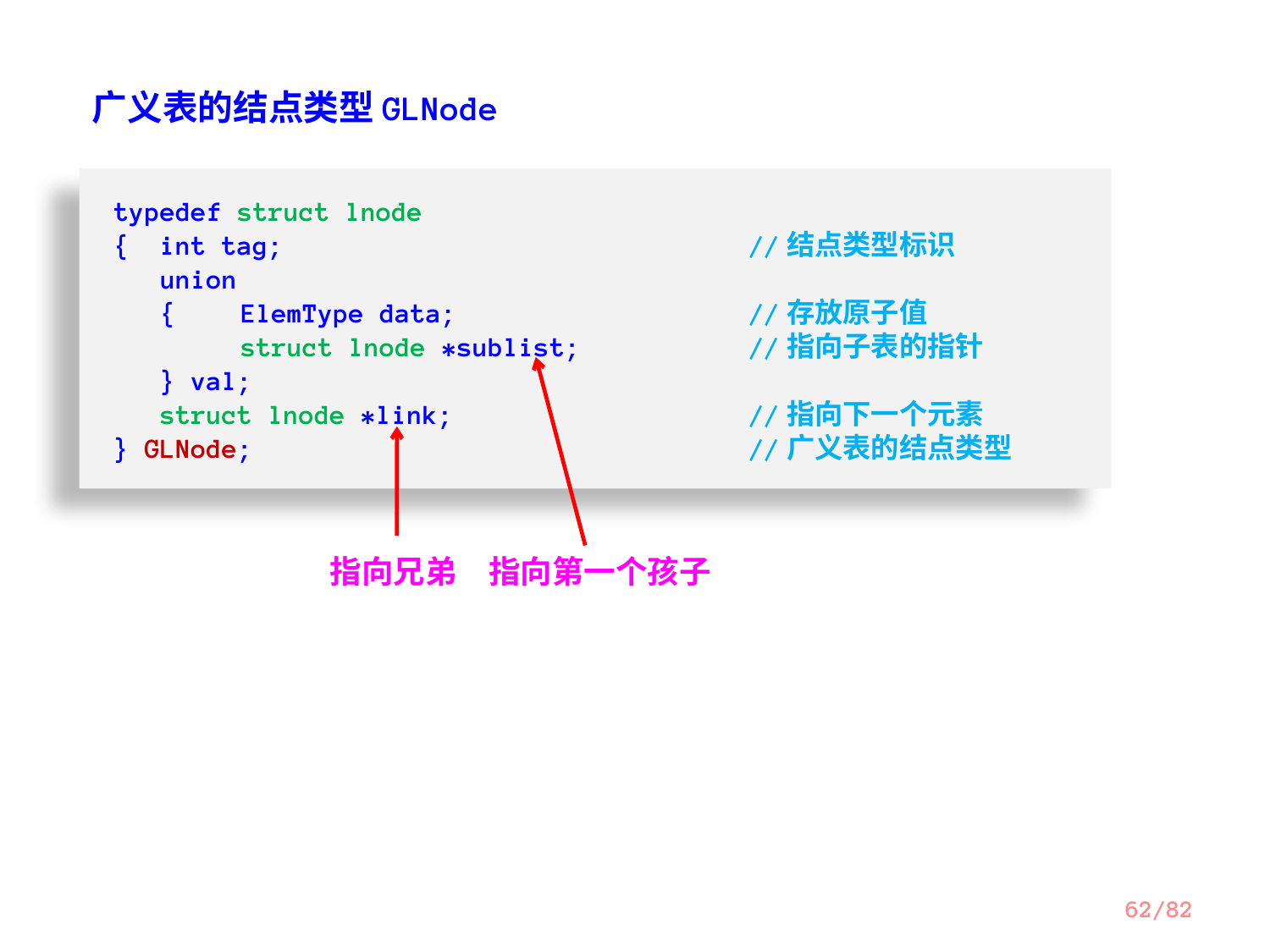

广义表的结点类型GLNode
typedef struct lnode
{  int tag;				//结点类型标识
   union
   {	ElemType data;			//存放原子值
	struct lnode *sublist;		//指向子表的指针
   } val;
   struct lnode *link;			//指向下一个元素
} GLNode;				//广义表的结点类型
指向第一个孩子
指向兄弟
62/82